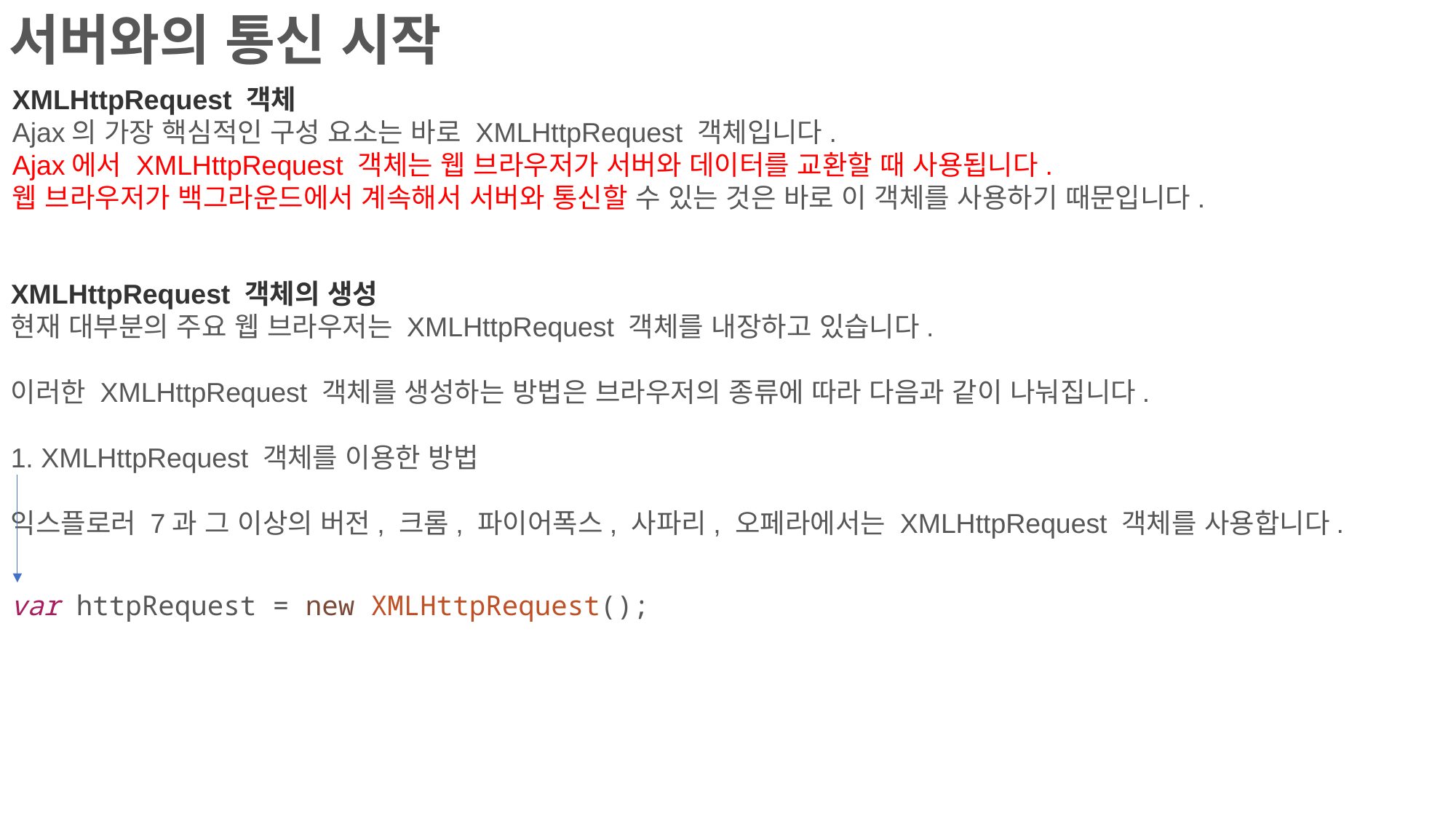

서버와의 통신 시작
XMLHttpRequest 객체
Ajax의 가장 핵심적인 구성 요소는 바로 XMLHttpRequest 객체입니다.
Ajax에서 XMLHttpRequest 객체는 웹 브라우저가 서버와 데이터를 교환할 때 사용됩니다.
웹 브라우저가 백그라운드에서 계속해서 서버와 통신할 수 있는 것은 바로 이 객체를 사용하기 때문입니다.
XMLHttpRequest 객체의 생성
현재 대부분의 주요 웹 브라우저는 XMLHttpRequest 객체를 내장하고 있습니다.

이러한 XMLHttpRequest 객체를 생성하는 방법은 브라우저의 종류에 따라 다음과 같이 나눠집니다.

1. XMLHttpRequest 객체를 이용한 방법

익스플로러 7과 그 이상의 버전, 크롬, 파이어폭스, 사파리, 오페라에서는 XMLHttpRequest 객체를 사용합니다.
var httpRequest = new XMLHttpRequest();